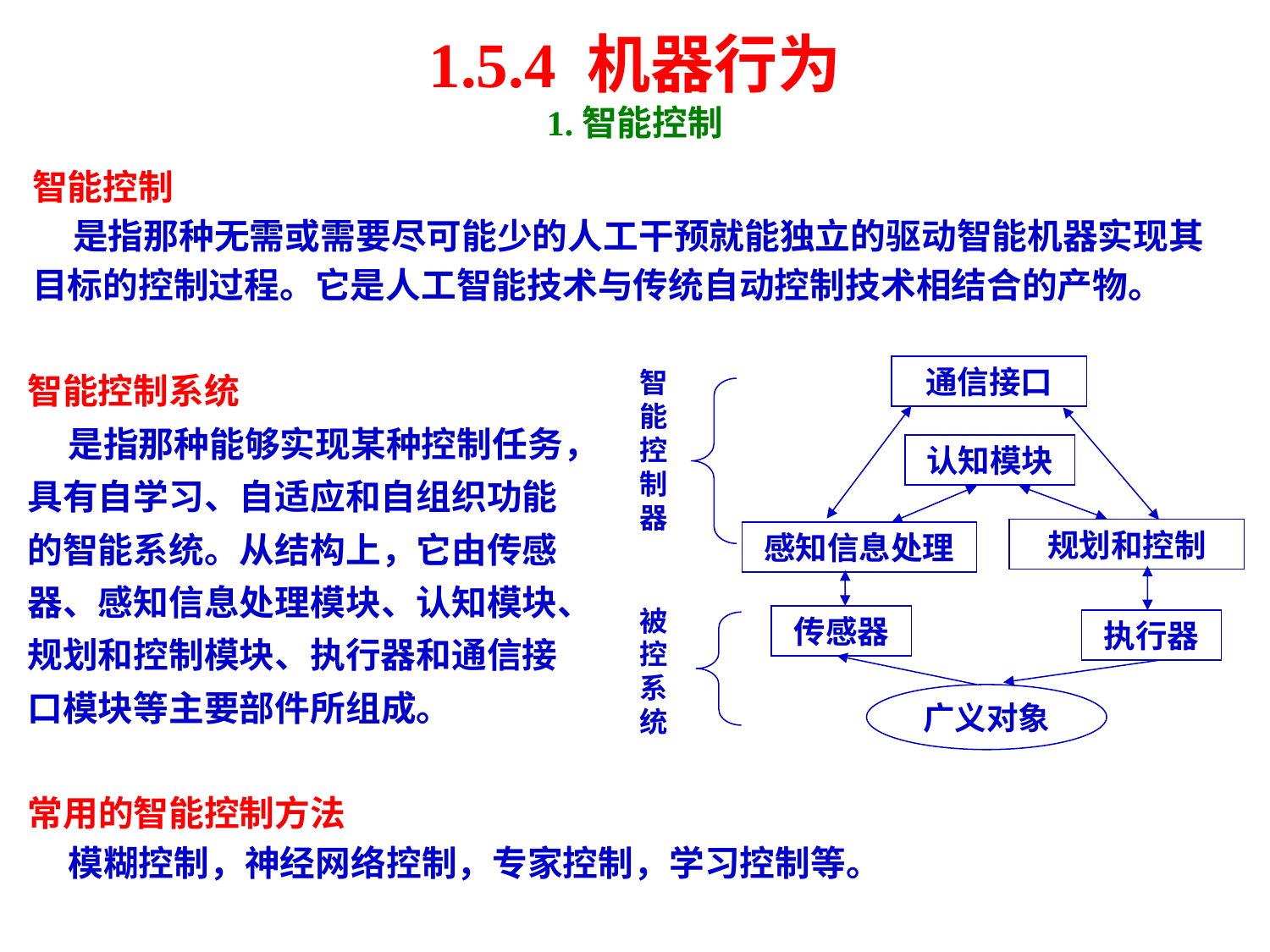

# 1.5.4 机器行为 1.智能控制
智能控制
    是指那种无需或需要尽可能少的人工干预就能独立的驱动智能机器实现其目标的控制过程。它是人工智能技术与传统自动控制技术相结合的产物。
智能控制系统
    是指那种能够实现某种控制任务，具有自学习、自适应和自组织功能的智能系统。从结构上，它由传感器、感知信息处理模块、认知模块、规划和控制模块、执行器和通信接口模块等主要部件所组成。
智
能
控
制
器
通信接口

认知模块

规划和控制
感知信息处理

被
控
系
统
传感器
执行器

广义对象
常用的智能控制方法
    模糊控制，神经网络控制，专家控制，学习控制等。
45